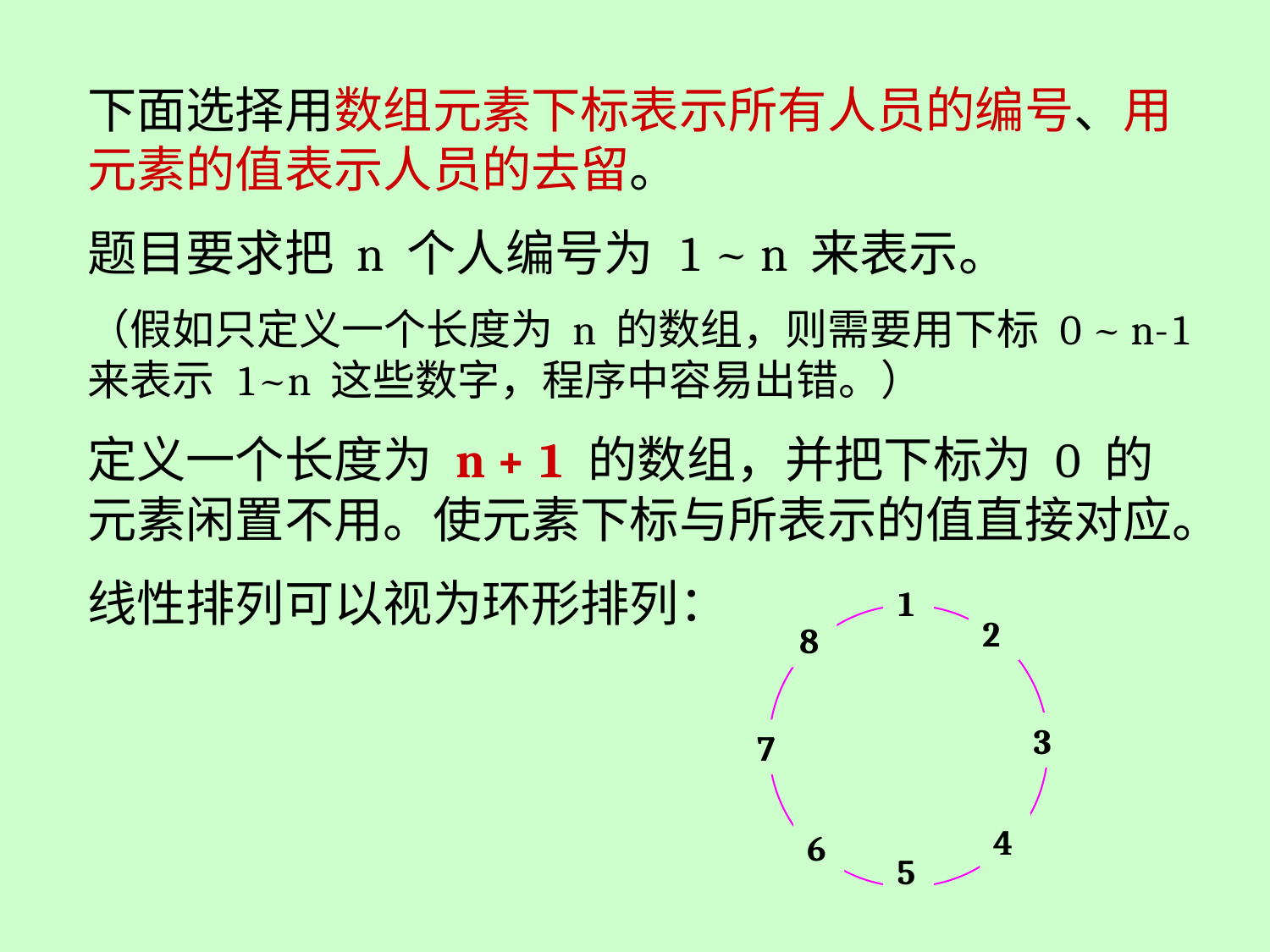

下面选择用数组元素下标表示所有人员的编号、用元素的值表示人员的去留。
题目要求把 n 个人编号为 1 ~ n 来表示。
（假如只定义一个长度为 n 的数组，则需要用下标 0 ~ n-1 来表示 1~n 这些数字，程序中容易出错。）
定义一个长度为 n + 1 的数组，并把下标为 0 的元素闲置不用。使元素下标与所表示的值直接对应。
线性排列可以视为环形排列：
1

2
8
3
7
4
6
5
38